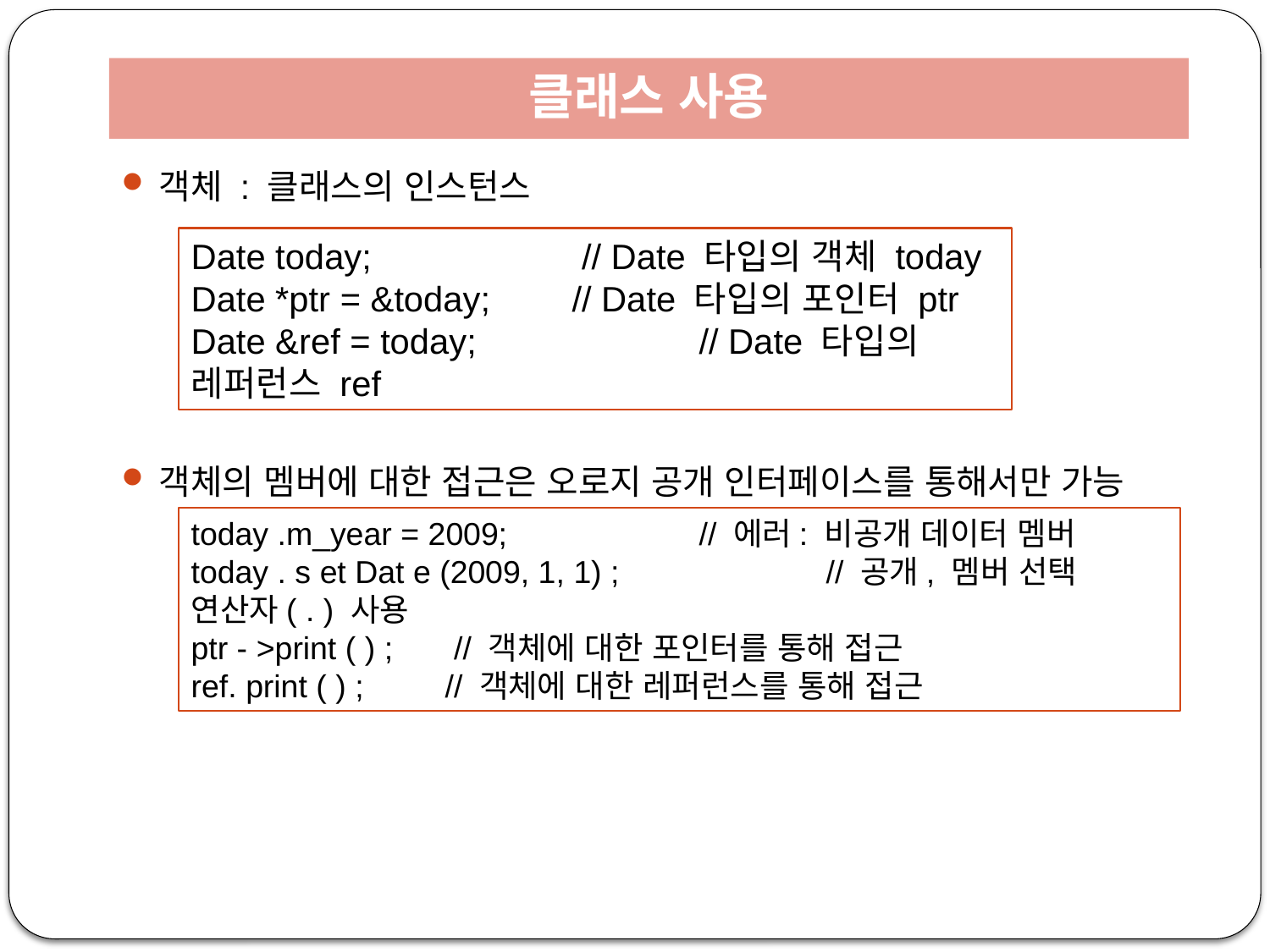

# 클래스 사용
객체 : 클래스의 인스턴스

객체의 멤버에 대한 접근은 오로지 공개 인터페이스를 통해서만 가능

Date today;		 // Date 타입의 객체 today
Date *ptr = &today; 	// Date 타입의 포인터 ptr
Date &ref = today; 		// Date 타입의 레퍼런스 ref
today .m_year = 2009; 		// 에러: 비공개 데이터 멤버
today . s et Dat e (2009, 1, 1) ; 		// 공개, 멤버 선택 연산자( . ) 사용
ptr - >print ( ) ;	 // 객체에 대한 포인터를 통해 접근
ref. print ( ) ; 	// 객체에 대한 레퍼런스를 통해 접근